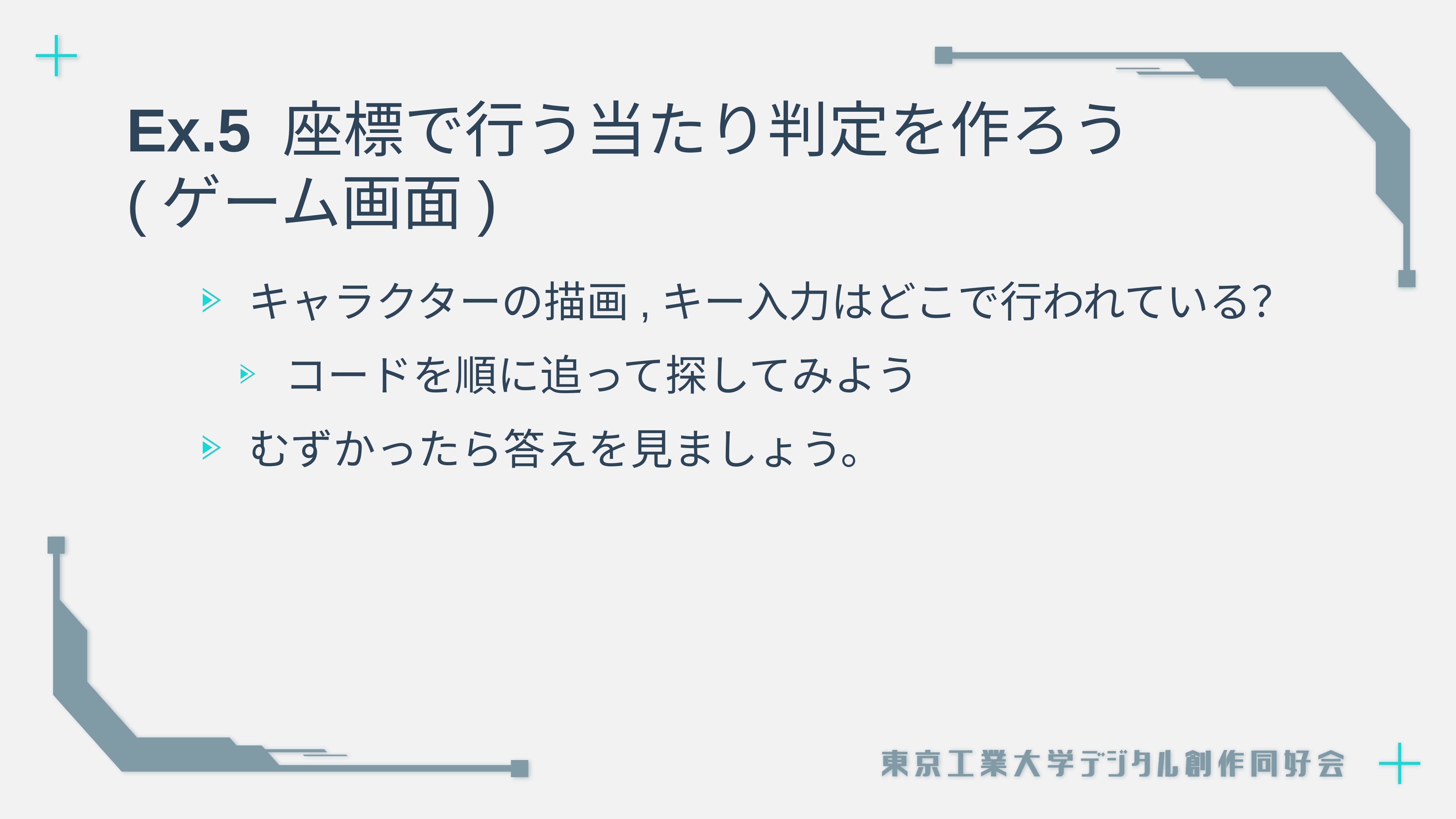

# Ex.5 座標で行う当たり判定を作ろう (ゲーム画面)
キャラクターの描画,キー入力はどこで行われている？
コードを順に追って探してみよう
むずかったら答えを見ましょう。